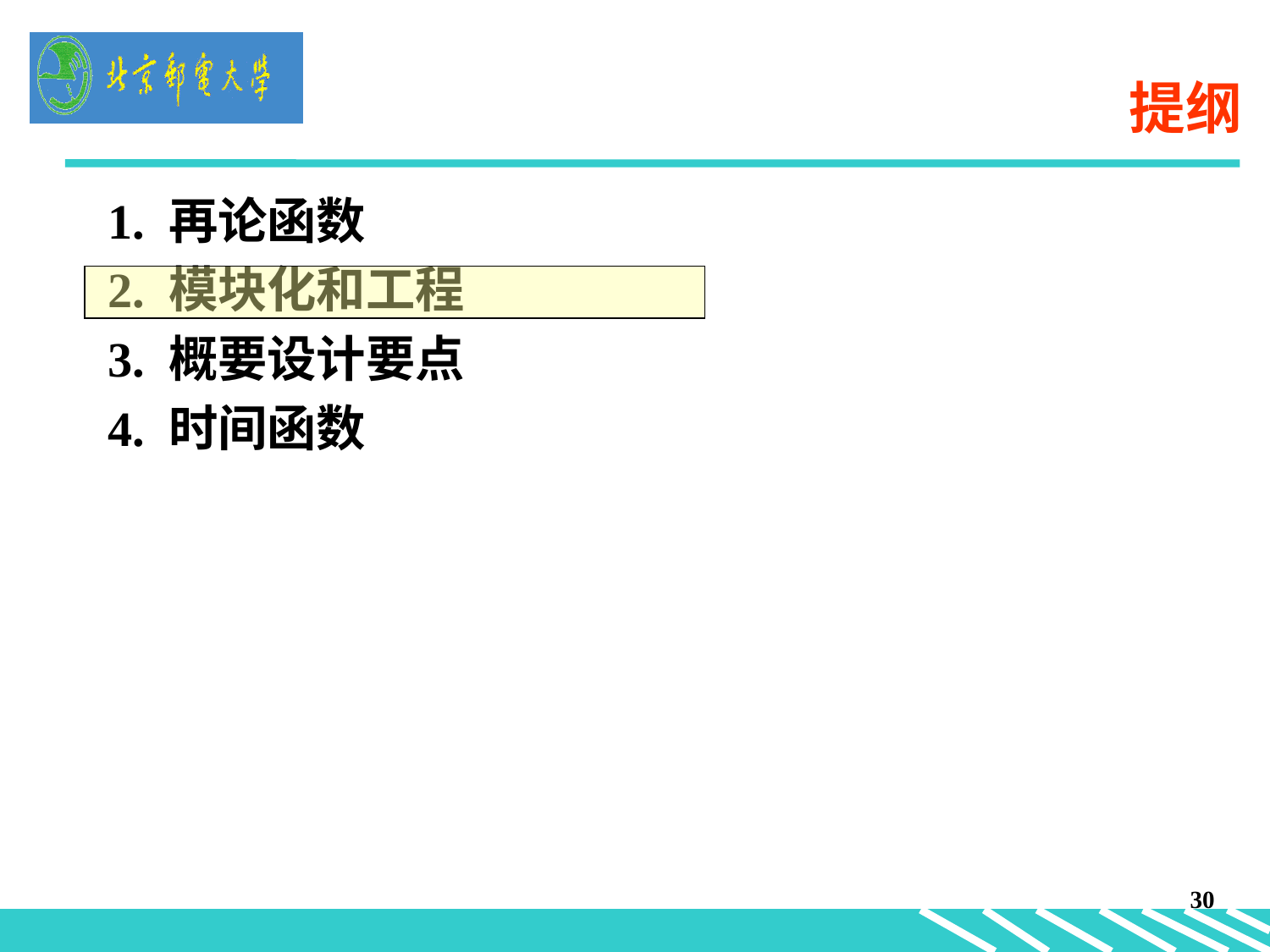

# 提纲
1. 再论函数
2. 模块化和工程
3. 概要设计要点
4. 时间函数

30